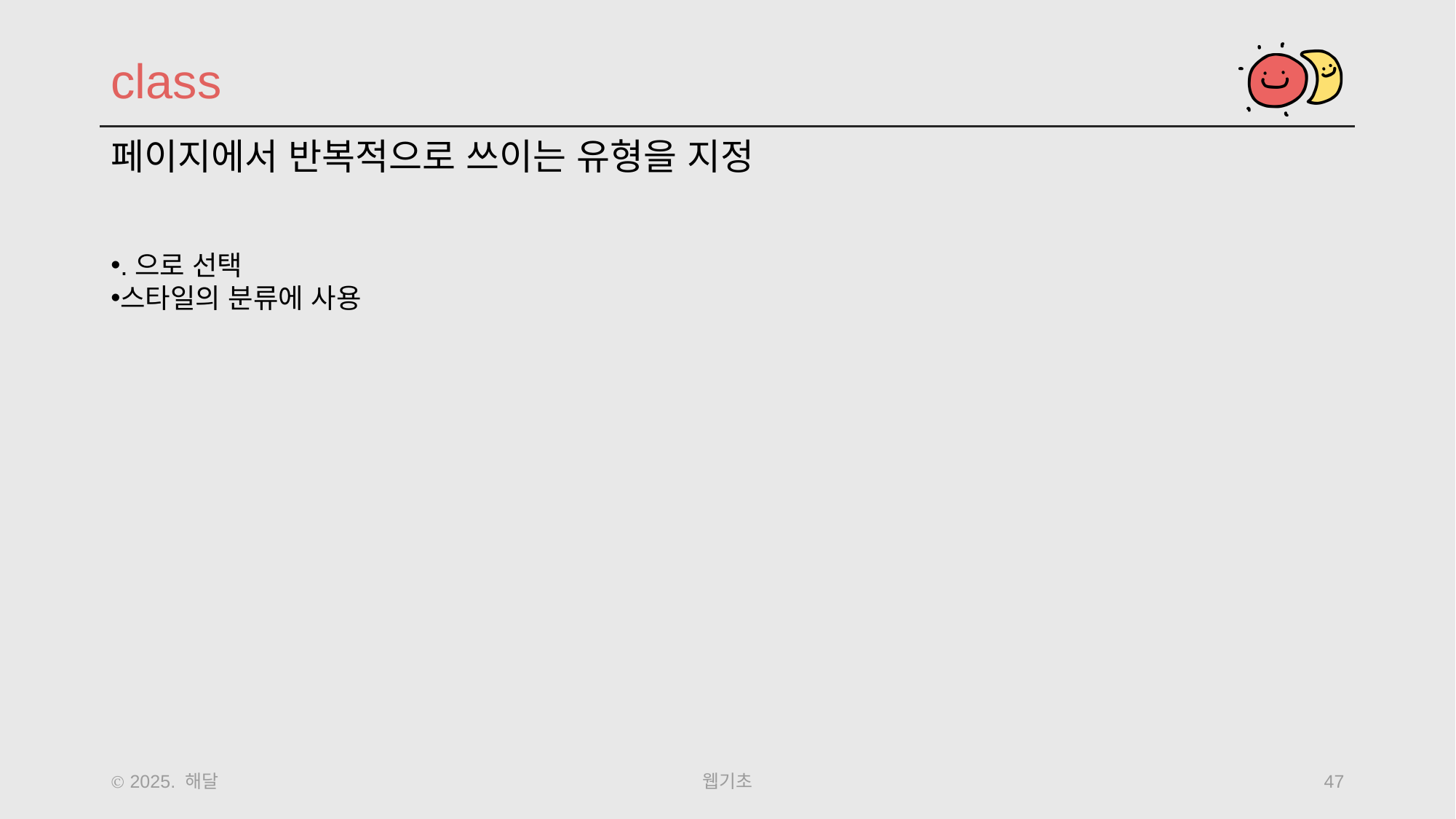

class
페이지에서 반복적으로 쓰이는 유형을 지정
.으로 선택
스타일의 분류에 사용
Ⓒ 2025. 해달
웹기초
47